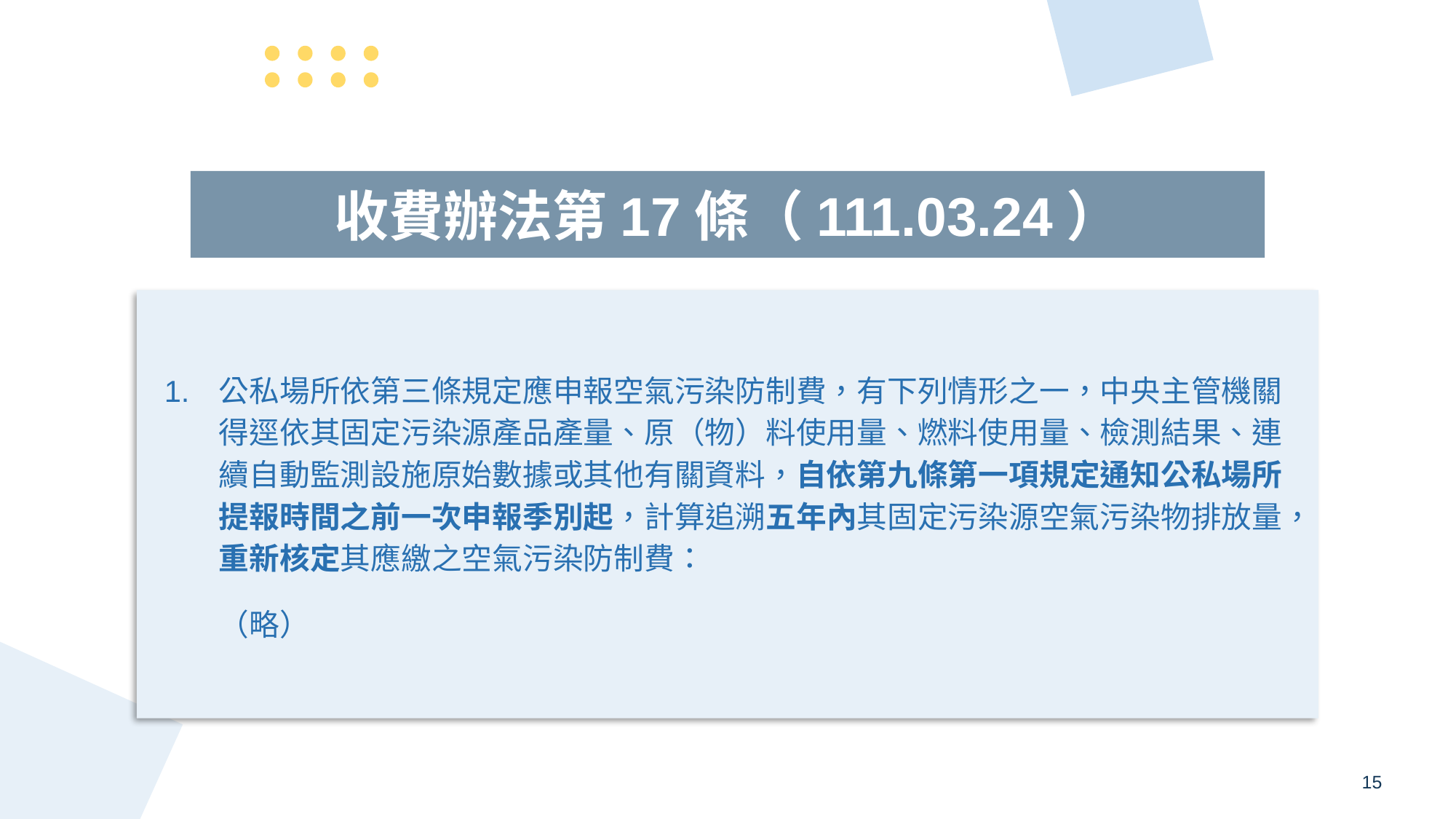

收費辦法第17條（111.03.24）
公私場所依第三條規定應申報空氣污染防制費，有下列情形之一，中央主管機關得逕依其固定污染源產品產量、原（物）料使用量、燃料使用量、檢測結果、連續自動監測設施原始數據或其他有關資料，自依第九條第一項規定通知公私場所提報時間之前一次申報季別起，計算追溯五年內其固定污染源空氣污染物排放量，重新核定其應繳之空氣污染防制費：
（略）